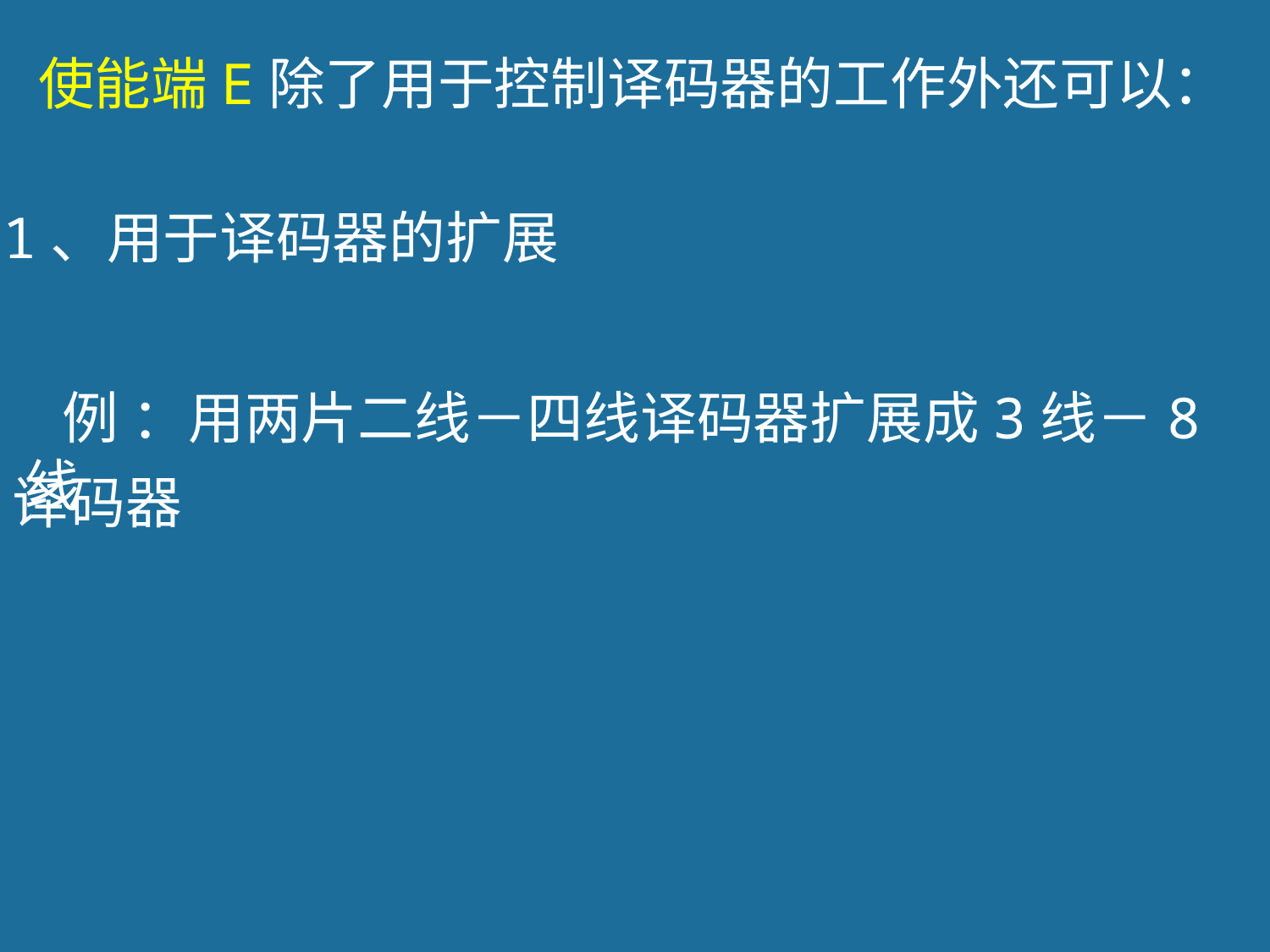

使能端E除了用于控制译码器的工作外还可以：
1、用于译码器的扩展
  例 ：用两片二线－四线译码器扩展成3线－8线
译码器
129